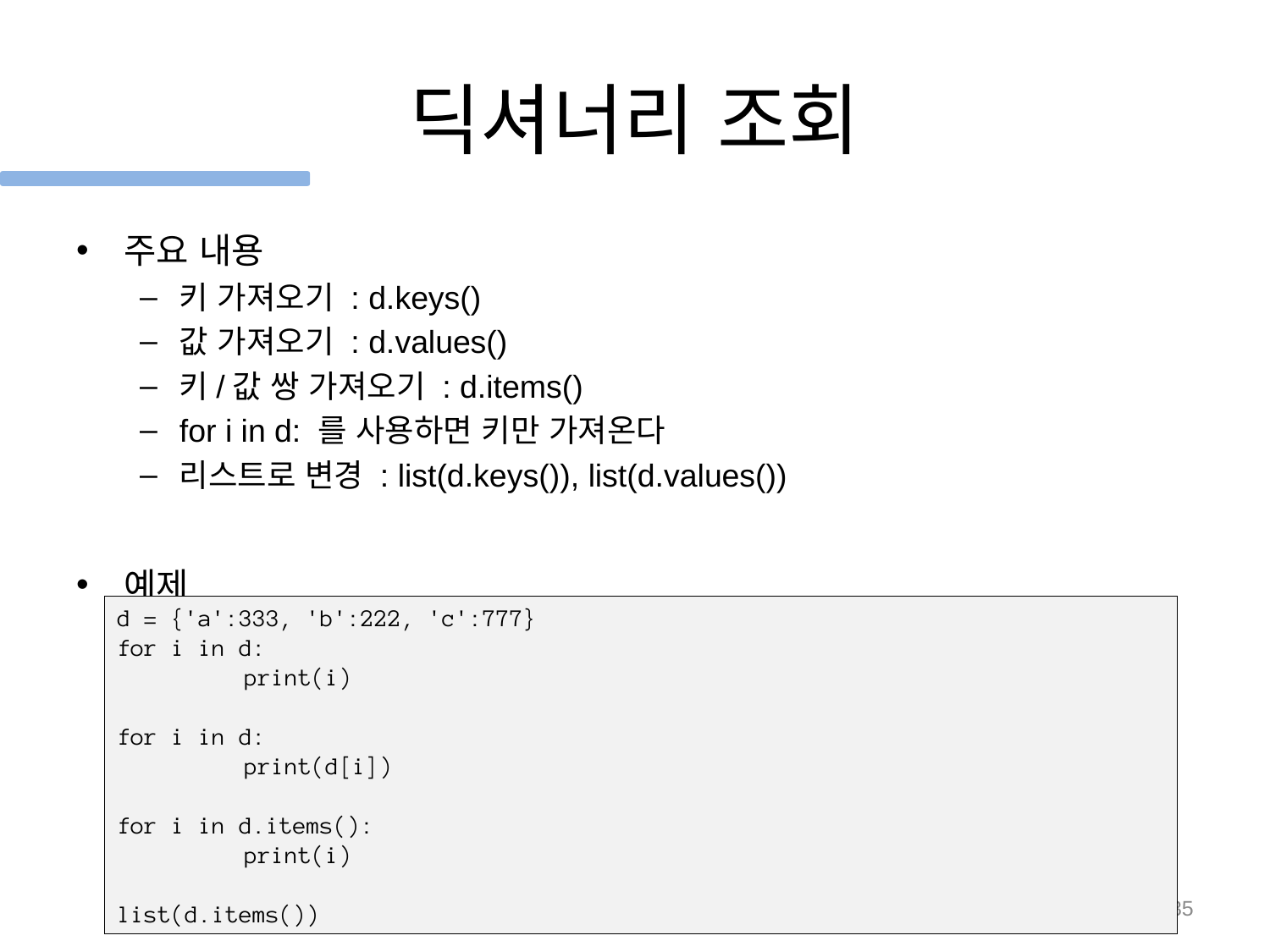

# 딕셔너리 조회

주요 내용
키 가져오기 : d.keys()
값 가져오기 : d.values()
키/값 쌍 가져오기 : d.items()
for i in d: 를 사용하면 키만 가져온다
리스트로 변경 : list(d.keys()), list(d.values())

예제
d = {'a':333, 'b':222, 'c':777}
for i in d:
	print(i)

for i in d:
	print(d[i])

for i in d.items():
	print(i)

list(d.items())
35